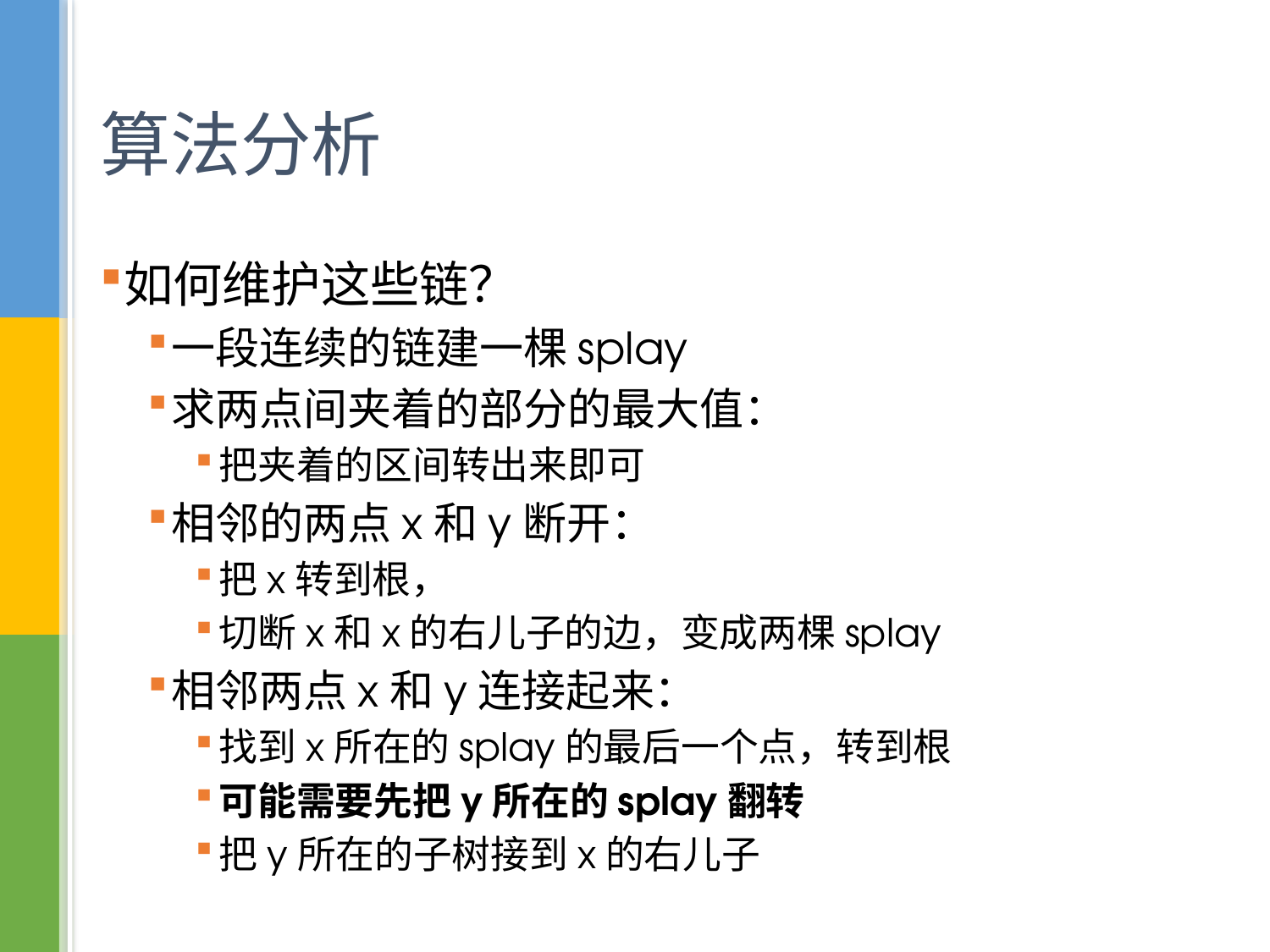

# 算法分析
如何维护这些链？
一段连续的链建一棵splay
求两点间夹着的部分的最大值：
把夹着的区间转出来即可
相邻的两点x和y断开：
把x转到根，
切断x和x的右儿子的边，变成两棵splay
相邻两点x和y连接起来：
找到x所在的splay的最后一个点，转到根
可能需要先把y所在的splay翻转
把y所在的子树接到x的右儿子